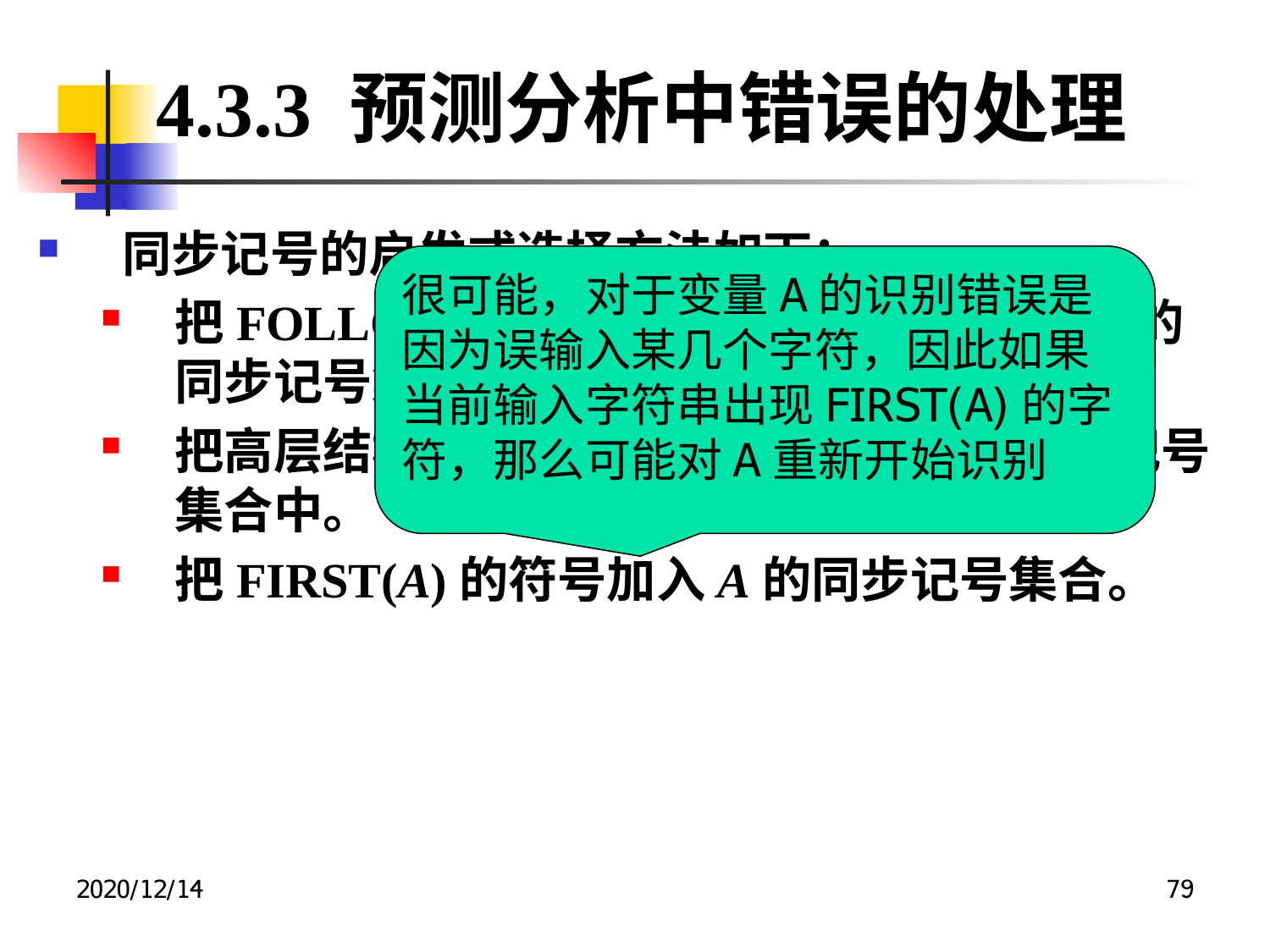

4.3.3 预测分析中错误的处理
同步记号的启发式选择方法如下：
把FOLLOW(A)的所有符号放入语法变量A的同步记号集合。
把高层结构的开始符号加到低层结构的同步记号集合中。
把FIRST(A)的符号加入A的同步记号集合。
很可能，对于变量A的识别错误是因为误输入某几个字符，因此如果当前输入字符串出现FIRST(A)的字符，那么可能对A重新开始识别
2020/12/14
79